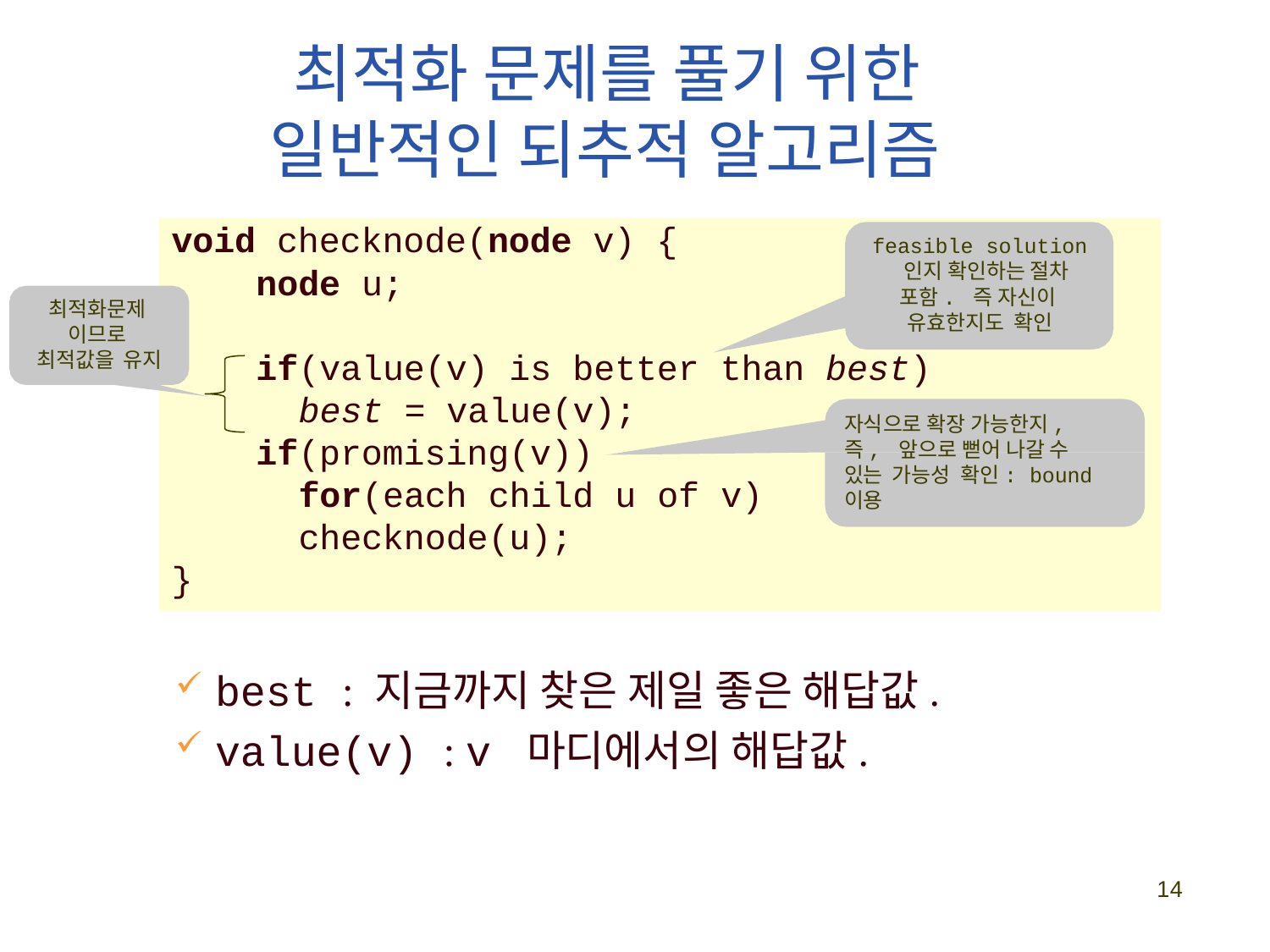

# 최적화 문제를 풀기 위한  일반적인 되추적 알고리즘
void checknode(node v) {
node u;

feasible solution  인지 확인하는 절차  포함. 즉 자신이  유효한지도 확인

최적화문제  이므로  최적값을 유지
if(value(v) is better than best)
best = value(v);
if(promising(v))  for(each child u of v)
checknode(u);

자식으로 확장 가능한지,  즉, 앞으로 뻗어 나갈 수  있는 가능성 확인: bound  이용
}

best : 지금까지 찾은 제일 좋은 해답값.
value(v) : v 마디에서의 해답값.
14